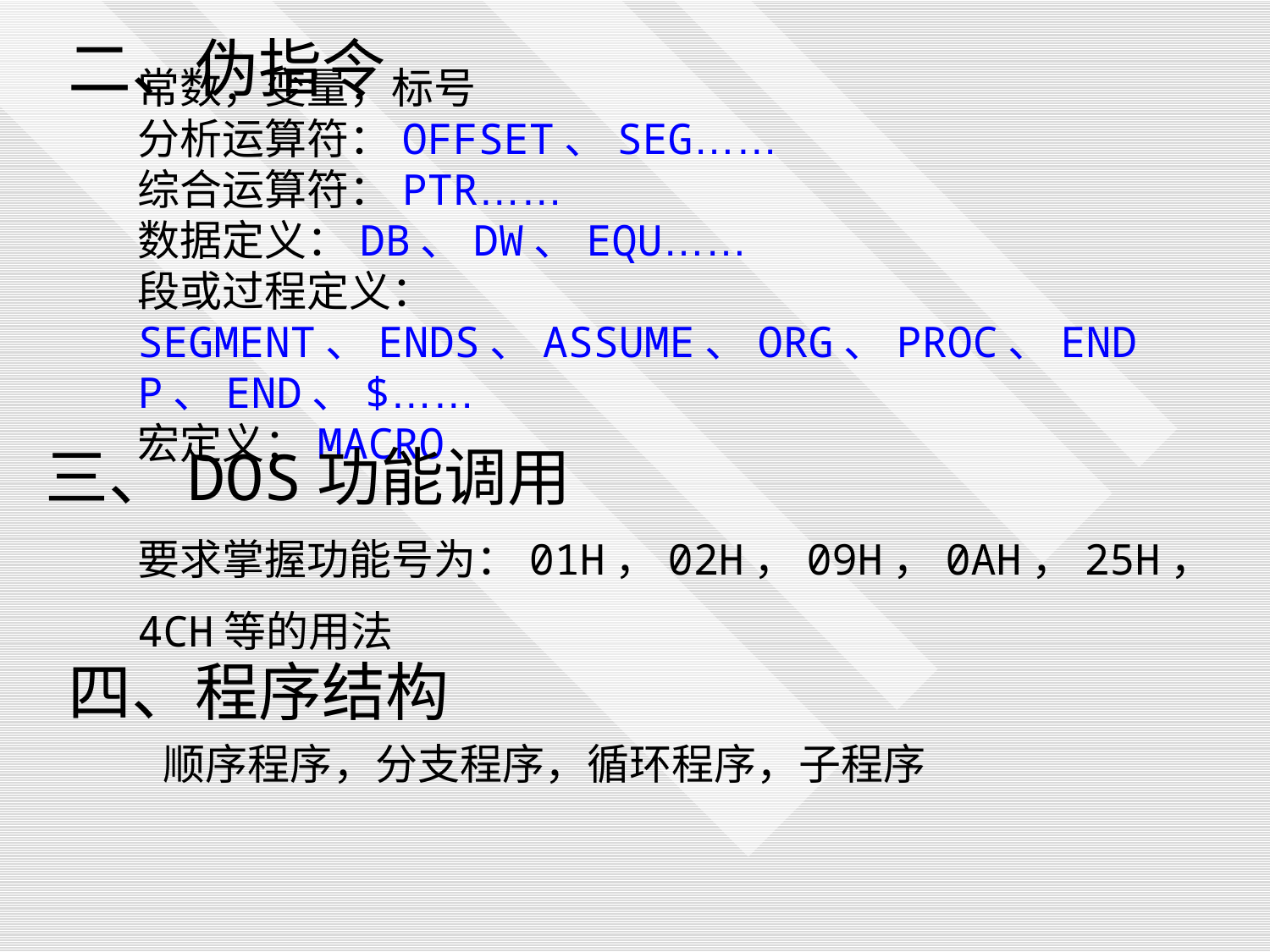

二、伪指令
常数，变量，标号
分析运算符：OFFSET、SEG……
综合运算符：PTR……
数据定义：DB、DW、EQU……
段或过程定义：SEGMENT、ENDS、ASSUME、ORG、PROC、ENDP、END、$……
宏定义：MACRO

三、DOS功能调用
要求掌握功能号为：01H，02H，09H，0AH，25H，4CH等的用法
四、程序结构
顺序程序，分支程序，循环程序，子程序